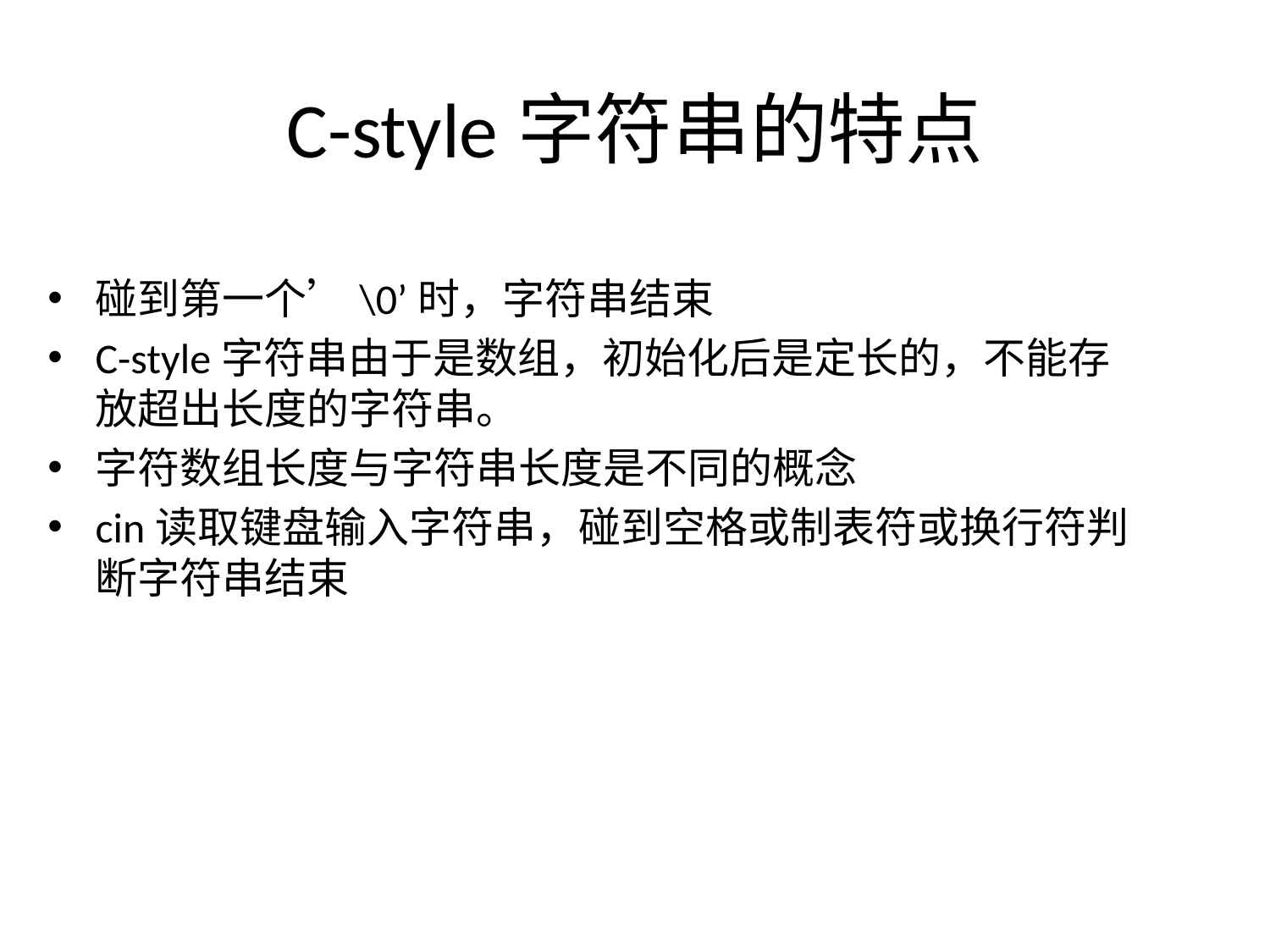

# C-style字符串的特点

碰到第一个’\0’时，字符串结束
C-style字符串由于是数组，初始化后是定长的，不能存放超出长度的字符串。
字符数组长度与字符串长度是不同的概念
cin读取键盘输入字符串，碰到空格或制表符或换行符判断字符串结束